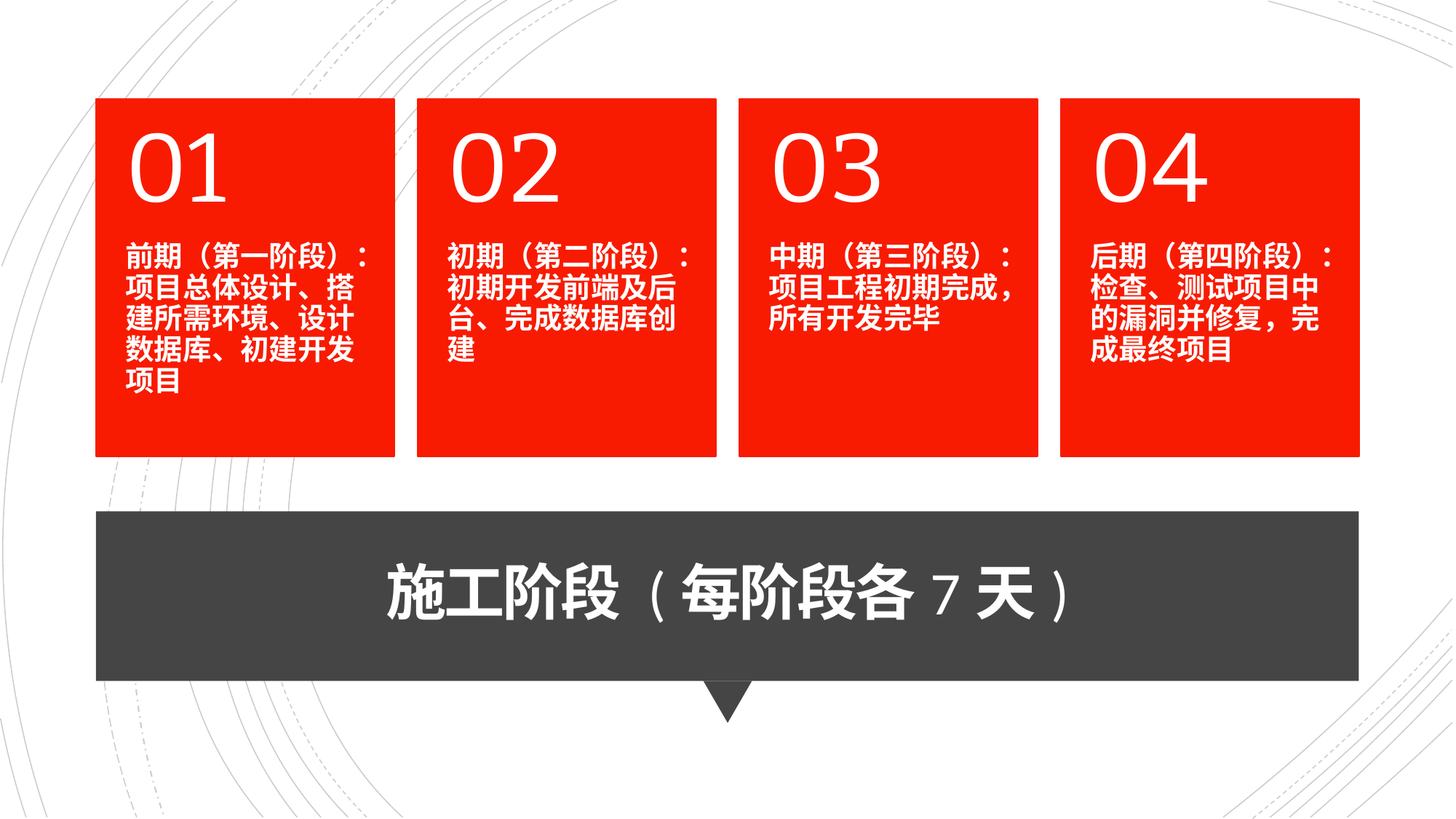

前期（第一阶段）：项目总体设计、搭建所需环境、设计数据库、初建开发项目
01
初期（第二阶段）：初期开发前端及后台、完成数据库创建
02
中期（第三阶段）：项目工程初期完成，所有开发完毕
03
后期（第四阶段）：检查、测试项目中的漏洞并修复，完成最终项目
04

# 施工阶段 (每阶段各7天)